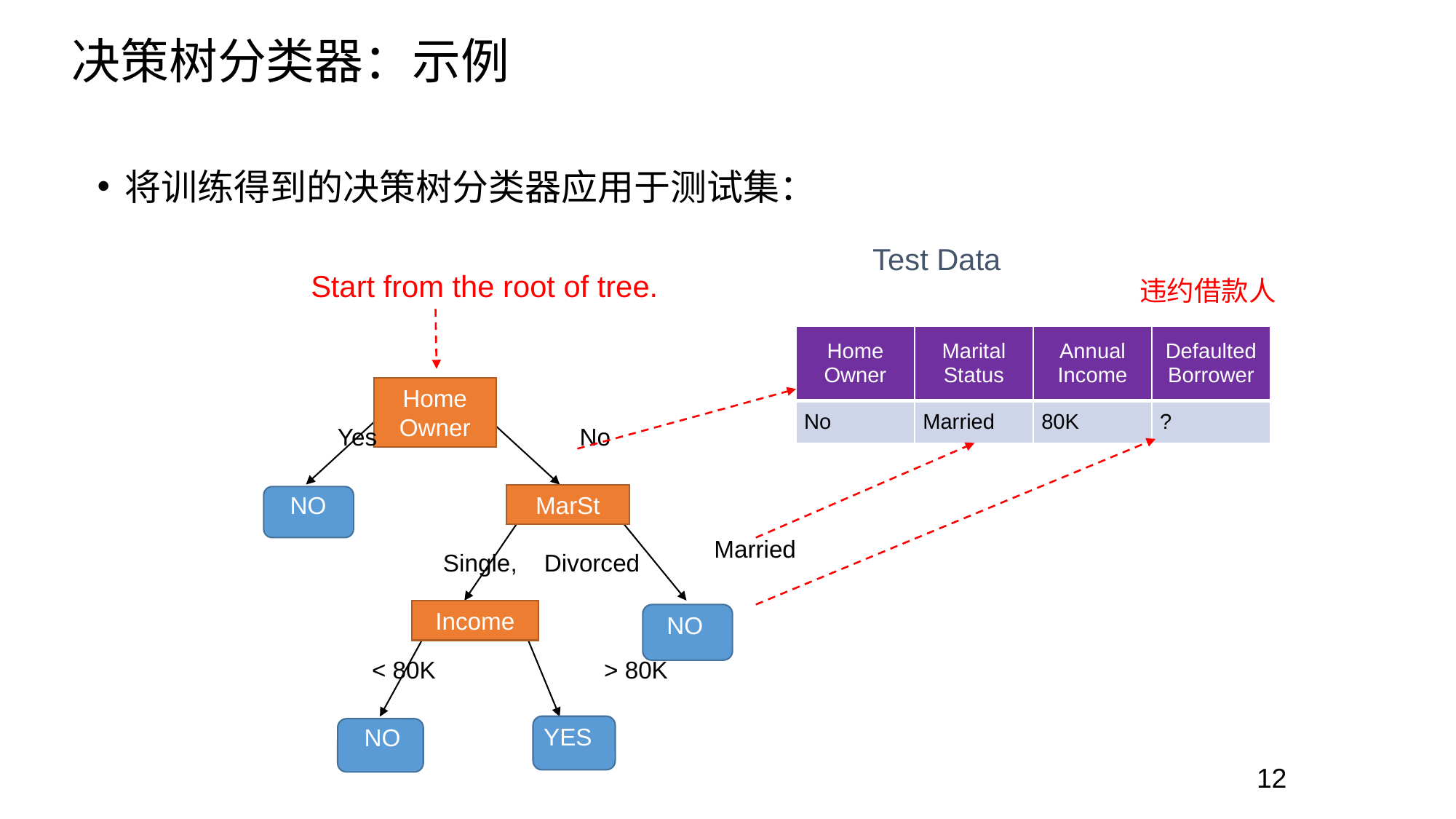

# 决策树分类器：示例
将训练得到的决策树分类器应用于测试集：

Test Data
Start from the root of tree.
违约借款人

| Home Owner | Marital Status | Annual Income | Defaulted Borrower |
| --- | --- | --- | --- |
| No | Married | 80K | ? |
Home Owner

Yes
No

NO
MarSt

Married
Single,    Divorced
Income
NO

< 80K
> 80K
YES

NO

12